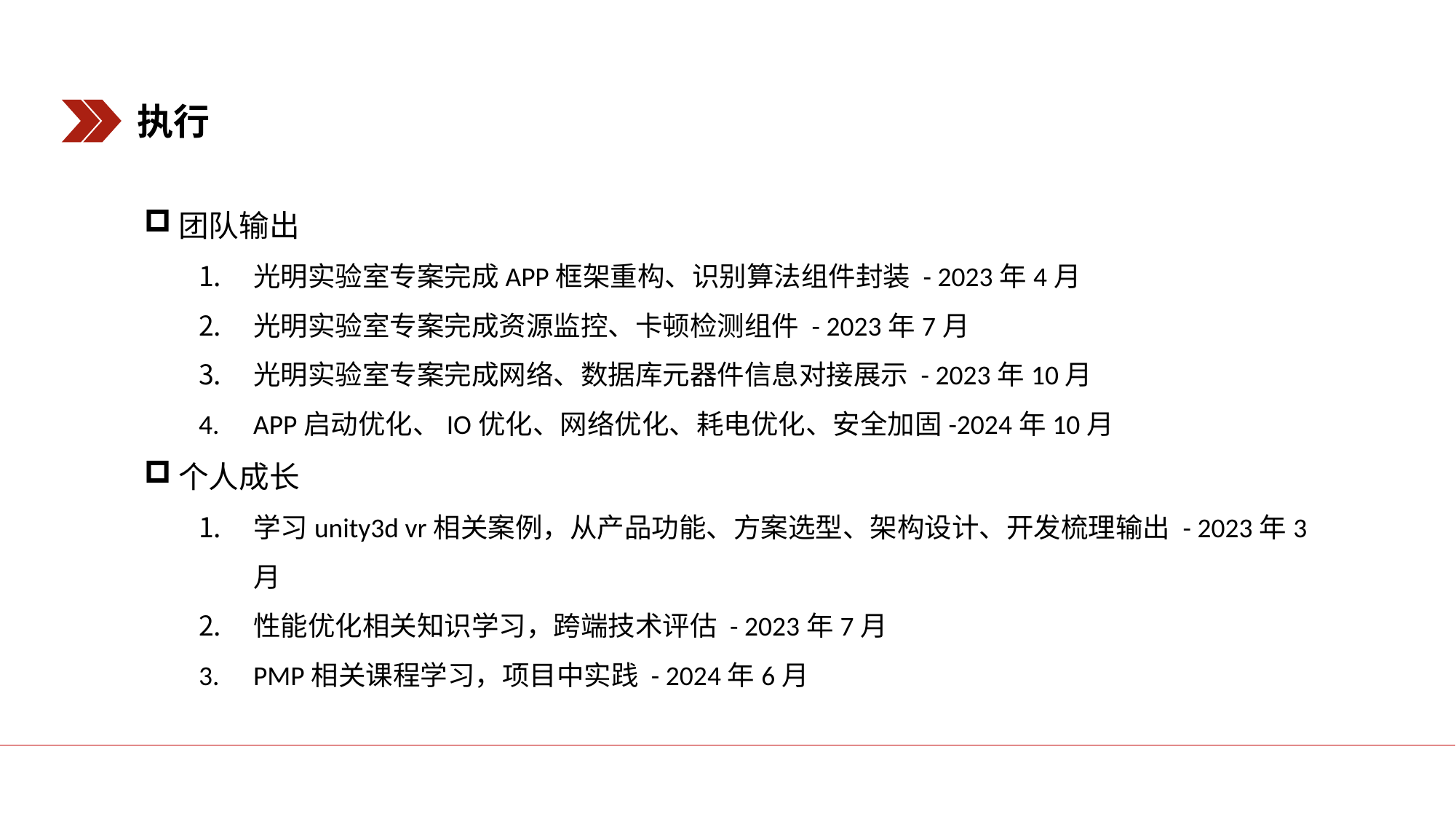

执行

团队输出
光明实验室专案完成APP框架重构、识别算法组件封装 - 2023年4月
光明实验室专案完成资源监控、卡顿检测组件 - 2023年7月
光明实验室专案完成网络、数据库元器件信息对接展示 - 2023年10月
APP启动优化、IO优化、网络优化、耗电优化、安全加固-2024年10月
个人成长
学习unity3d vr相关案例，从产品功能、方案选型、架构设计、开发梳理输出 - 2023年3月
性能优化相关知识学习，跨端技术评估 - 2023年7月
PMP相关课程学习，项目中实践 - 2024年6月